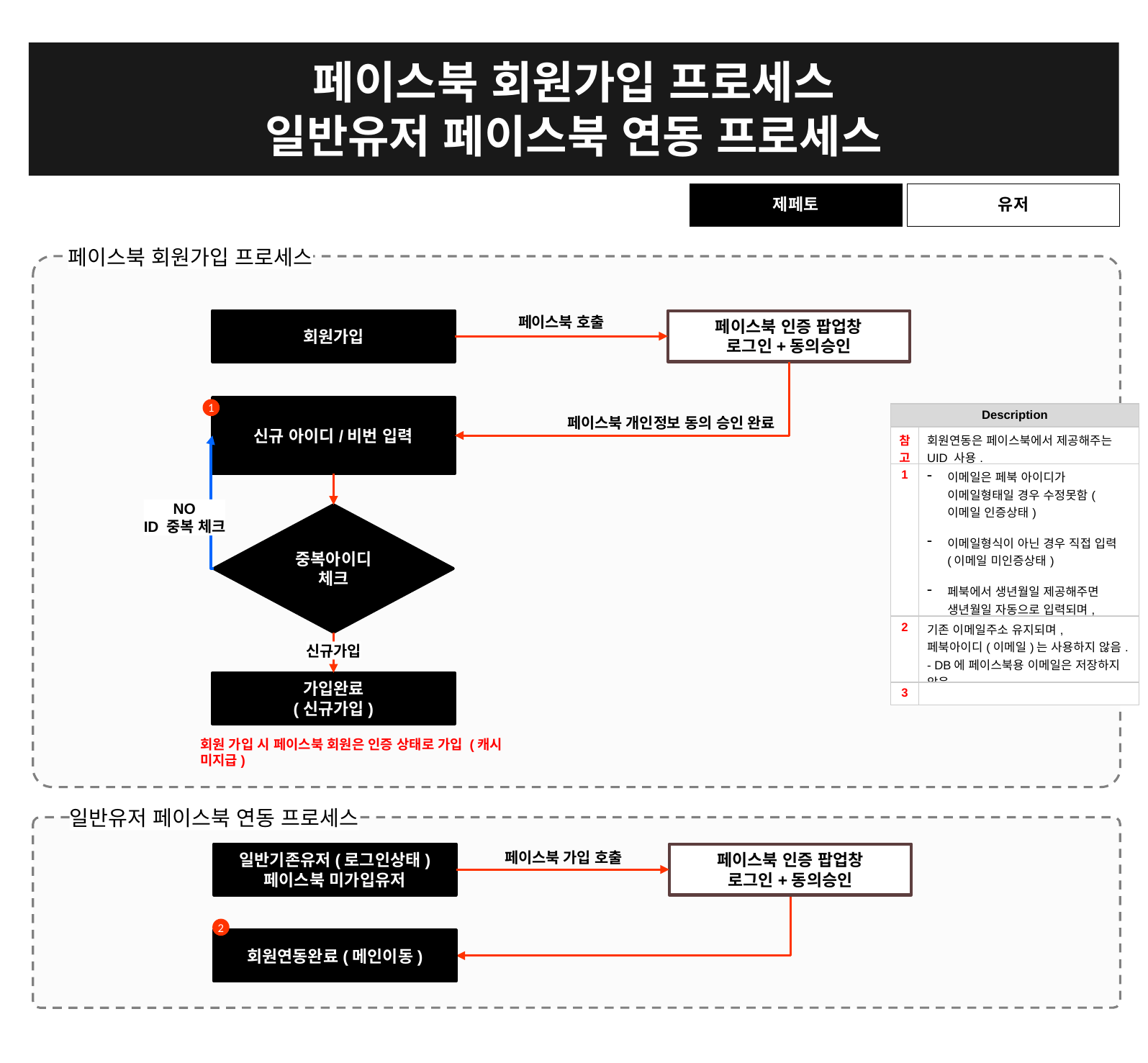

# 페이스북 회원가입 프로세스 일반유저 페이스북 연동 프로세스
제페토
유저
페이스북 회원가입 프로세스

회원가입
페이스북 인증 팝업창
로그인+동의승인
페이스북 호출
신규 아이디/비번 입력
1
| Description |  |
| --- | --- |
| 참고 | 회원연동은 페이스북에서 제공해주는 UID 사용. |
| 1 | 이메일은 페북 아이디가 이메일형태일 경우 수정못함(이메일 인증상태) 이메일형식이 아닌 경우 직접 입력(이메일 미인증상태) 페북에서 생년월일 제공해주면 생년월일 자동으로 입력되며, 수정못함. |
| 2 | 기존 이메일주소 유지되며, 페북아이디(이메일)는 사용하지 않음. - DB에 페이스북용 이메일은 저장하지 않음. |
| 3 |  |
페이스북 개인정보 동의 승인 완료
NO
ID 중복 체크
중복아이디 체크
신규가입
가입완료
(신규가입)
회원 가입 시 페이스북 회원은 인증 상태로 가입 (캐시 미지급)
일반유저 페이스북 연동 프로세스

일반기존유저(로그인상태)
페이스북 미가입유저
페이스북 인증 팝업창
로그인+동의승인
페이스북 가입 호출
2
회원연동완료(메인이동)